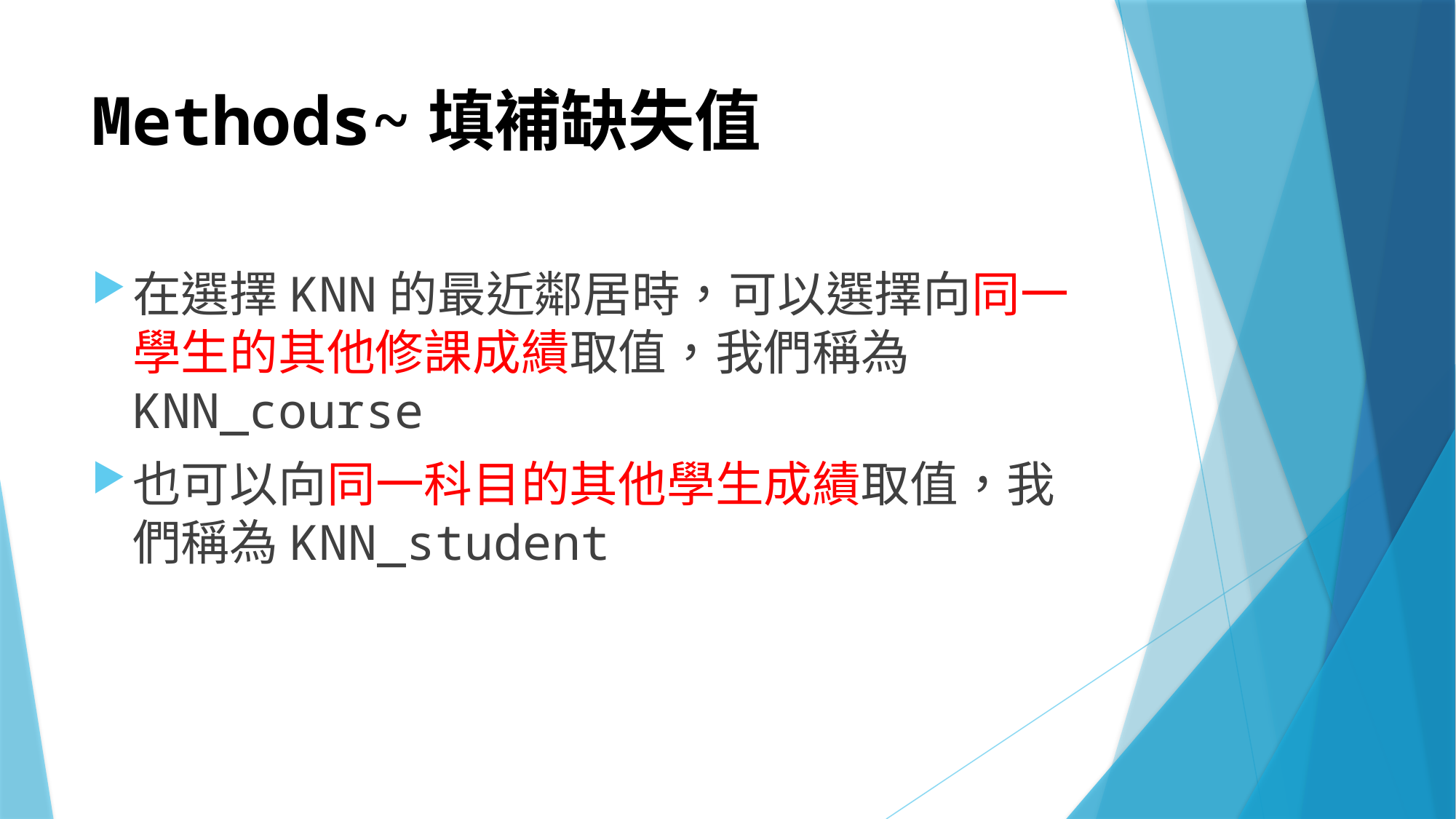

# Methods~填補缺失值
在選擇KNN的最近鄰居時，可以選擇向同一學生的其他修課成績取值，我們稱為KNN_course
也可以向同一科目的其他學生成績取值，我們稱為KNN_student